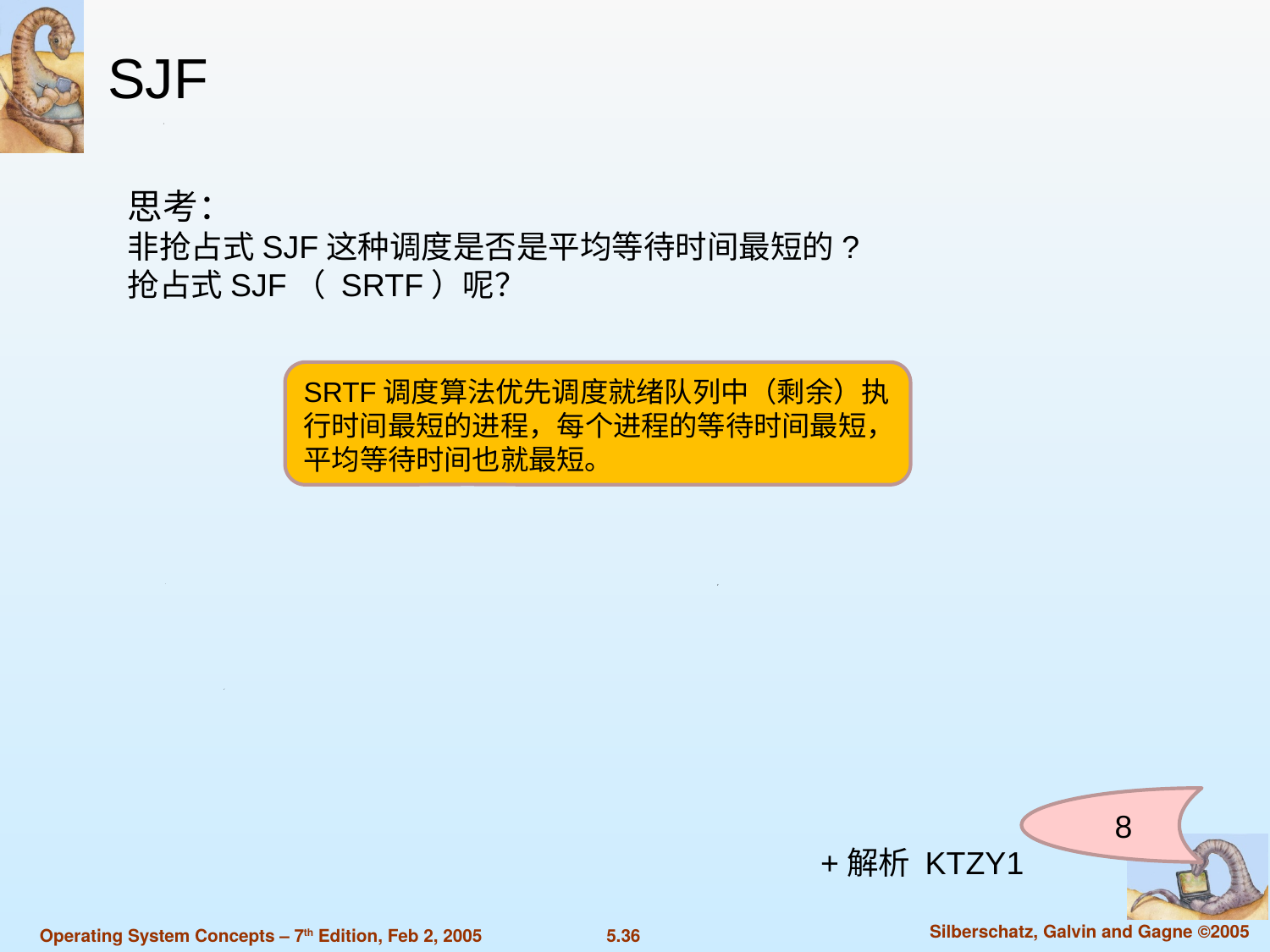

SJF
思考：
非抢占式SJF这种调度是否是平均等待时间最短的?
抢占式SJF（ SRTF）呢？

SRTF调度算法优先调度就绪队列中（剩余）执行时间最短的进程，每个进程的等待时间最短，平均等待时间也就最短。
8
+解析 KTZY1